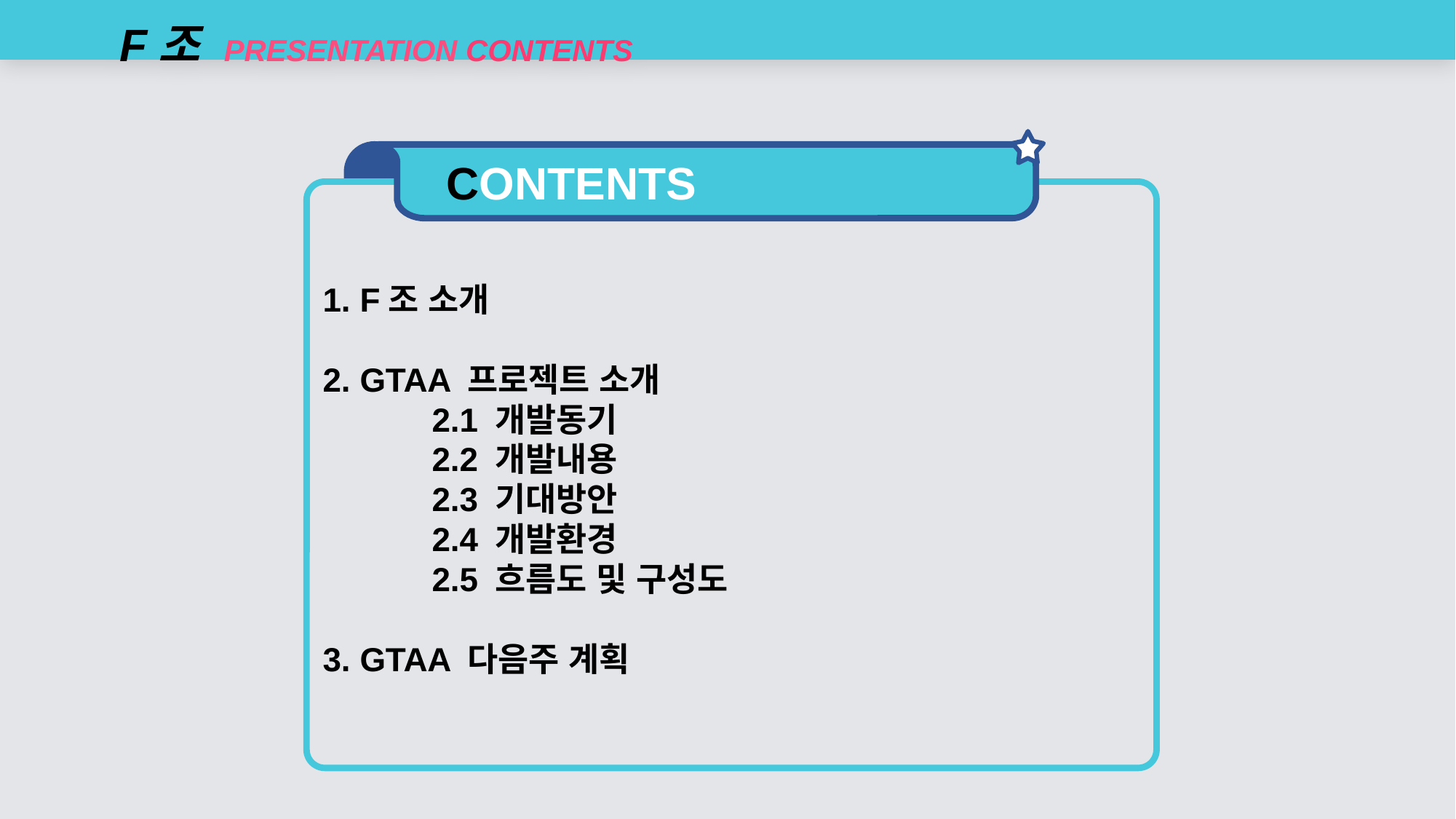

F조 PRESENTATION CONTENTS

CONTENTS

1. F조 소개

2. GTAA 프로젝트 소개
	2.1 개발동기
	2.2 개발내용
	2.3 기대방안
	2.4 개발환경
	2.5 흐름도 및 구성도

3. GTAA 다음주 계획